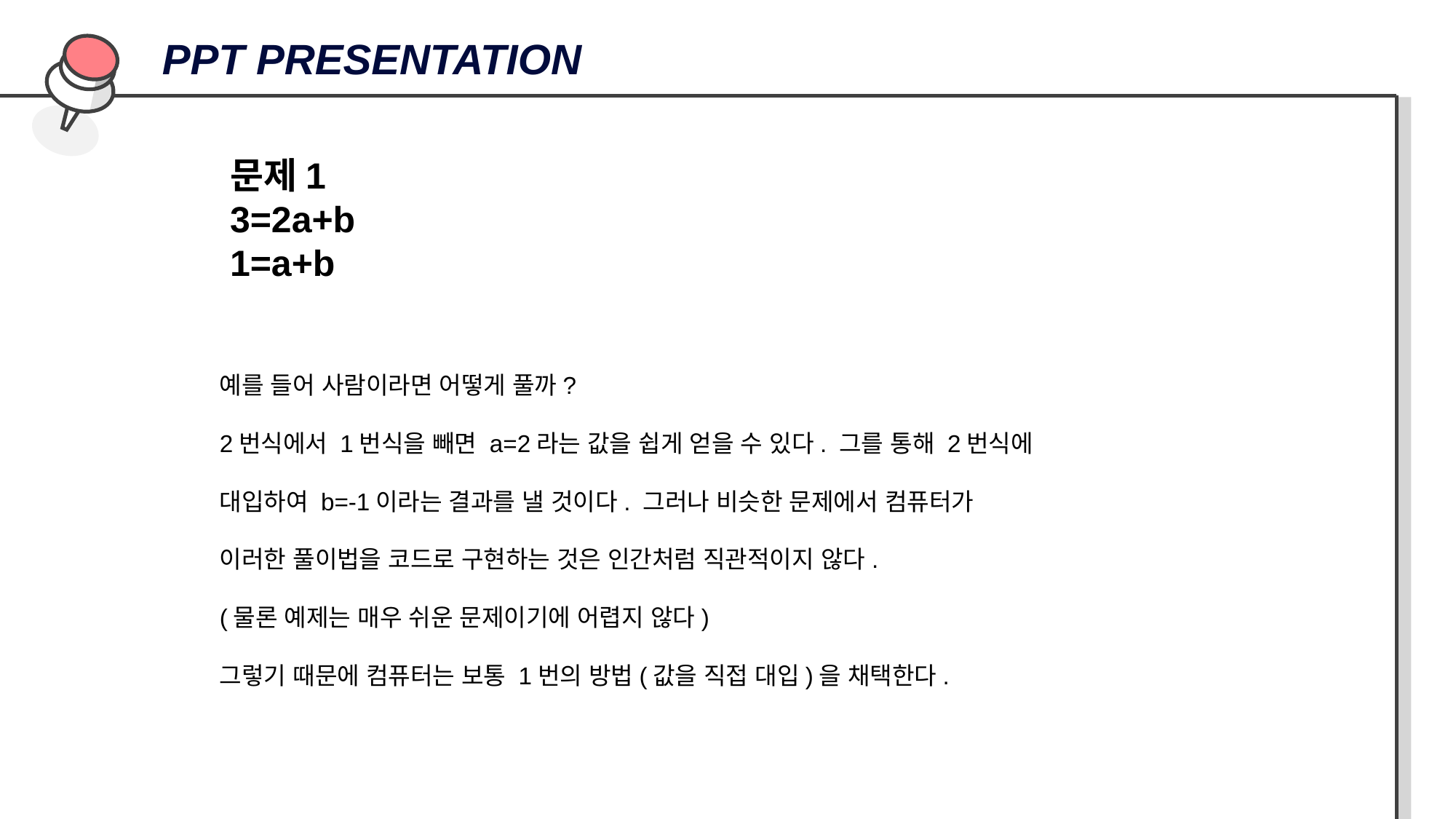

PPT PRESENTATION

문제1
3=2a+b
1=a+b
예를 들어 사람이라면 어떻게 풀까?
2번식에서 1번식을 빼면 a=2라는 값을 쉽게 얻을 수 있다. 그를 통해 2번식에 대입하여 b=-1이라는 결과를 낼 것이다. 그러나 비슷한 문제에서 컴퓨터가 이러한 풀이법을 코드로 구현하는 것은 인간처럼 직관적이지 않다.
(물론 예제는 매우 쉬운 문제이기에 어렵지 않다)
그렇기 때문에 컴퓨터는 보통 1번의 방법(값을 직접 대입)을 채택한다.